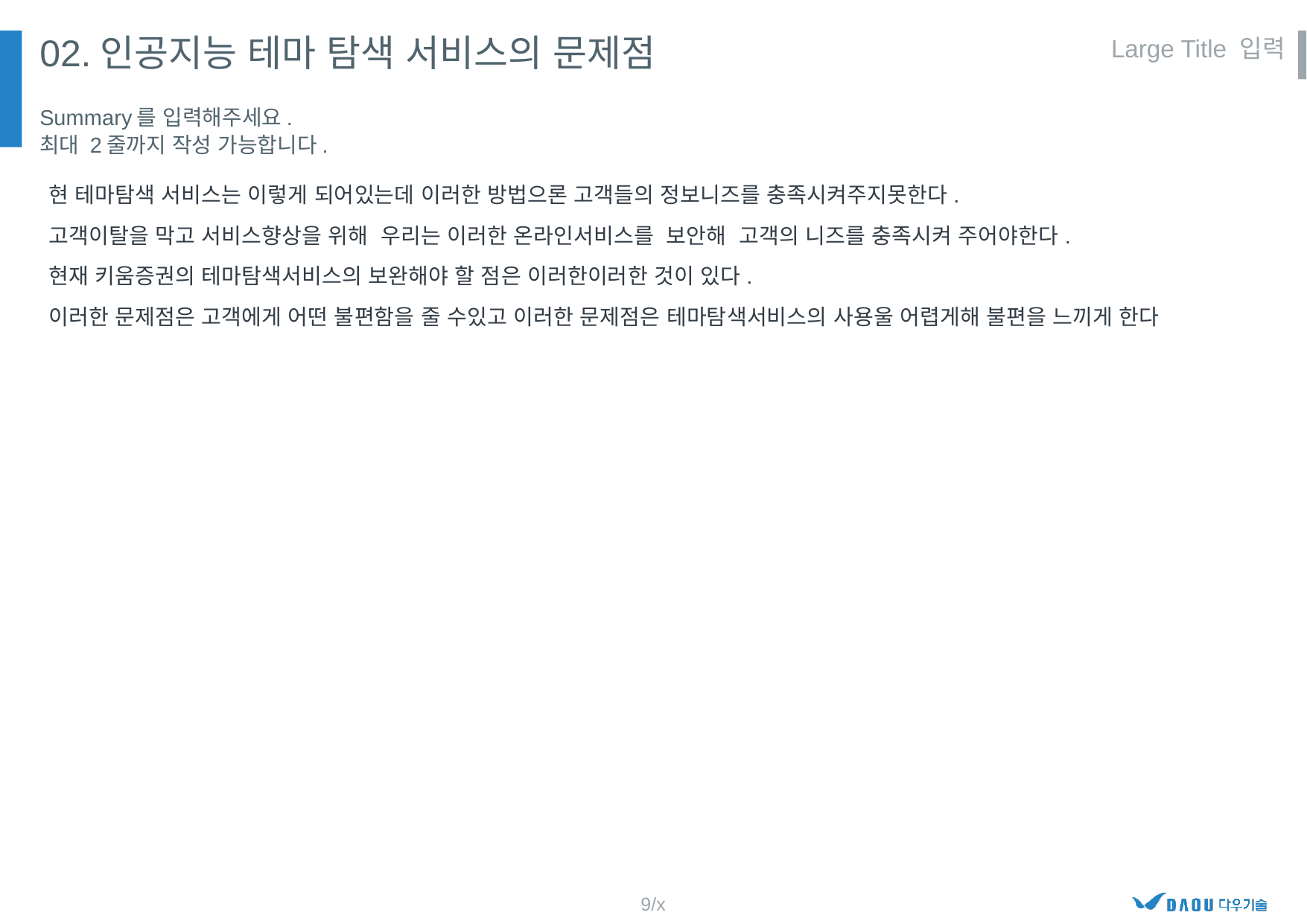

02.인공지능 테마 탐색 서비스의 문제점
Large Title 입력
Summary를 입력해주세요.
최대 2줄까지 작성 가능합니다.
현 테마탐색 서비스는 이렇게 되어있는데 이러한 방법으론 고객들의 정보니즈를 충족시켜주지못한다.
고객이탈을 막고 서비스향상을 위해  우리는 이러한 온라인서비스를  보안해  고객의 니즈를 충족시켜 주어야한다.
현재 키움증권의 테마탐색서비스의 보완해야 할 점은 이러한이러한 것이 있다.
이러한 문제점은 고객에게 어떤 불편함을 줄 수있고 이러한 문제점은 테마탐색서비스의 사용울 어렵게해 불편을 느끼게 한다